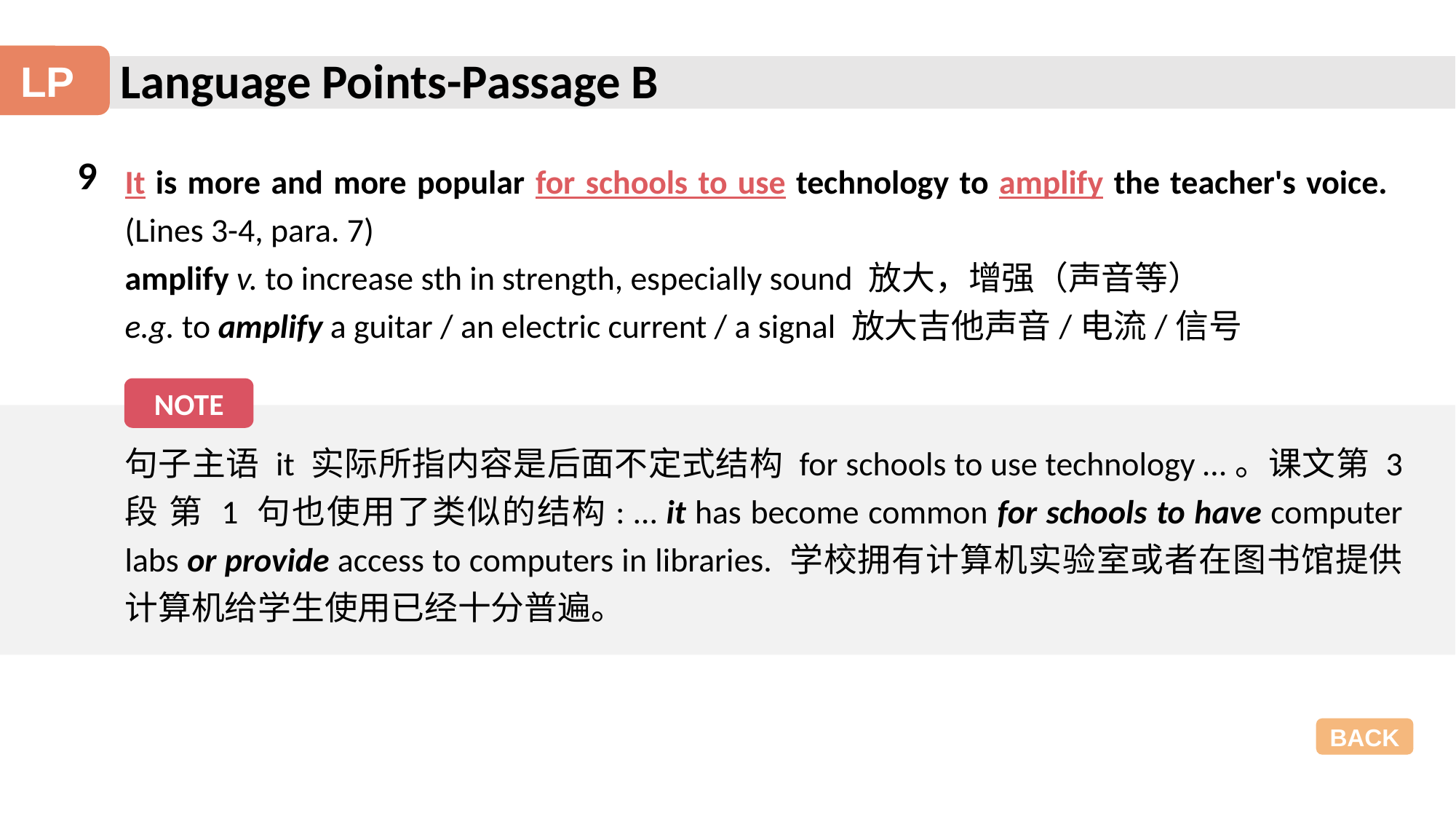

Language Points-Passage B
LP

9
It is more and more popular for schools to use technology to amplify the teacher's voice. (Lines 3-4, para. 7)
amplify v. to increase sth in strength, especially sound 放大，增强（声音等）
e.g. to amplify a guitar / an electric current / a signal 放大吉他声音/电流/信号
NOTE

句子主语 it 实际所指内容是后面不定式结构 for schools to use technology …。课文第 3 段 第 1 句也使用了类似的结构: … it has become common for schools to have computer labs or provide access to computers in libraries. 学校拥有计算机实验室或者在图书馆提供计算机给学生使用已经十分普遍。
BACK